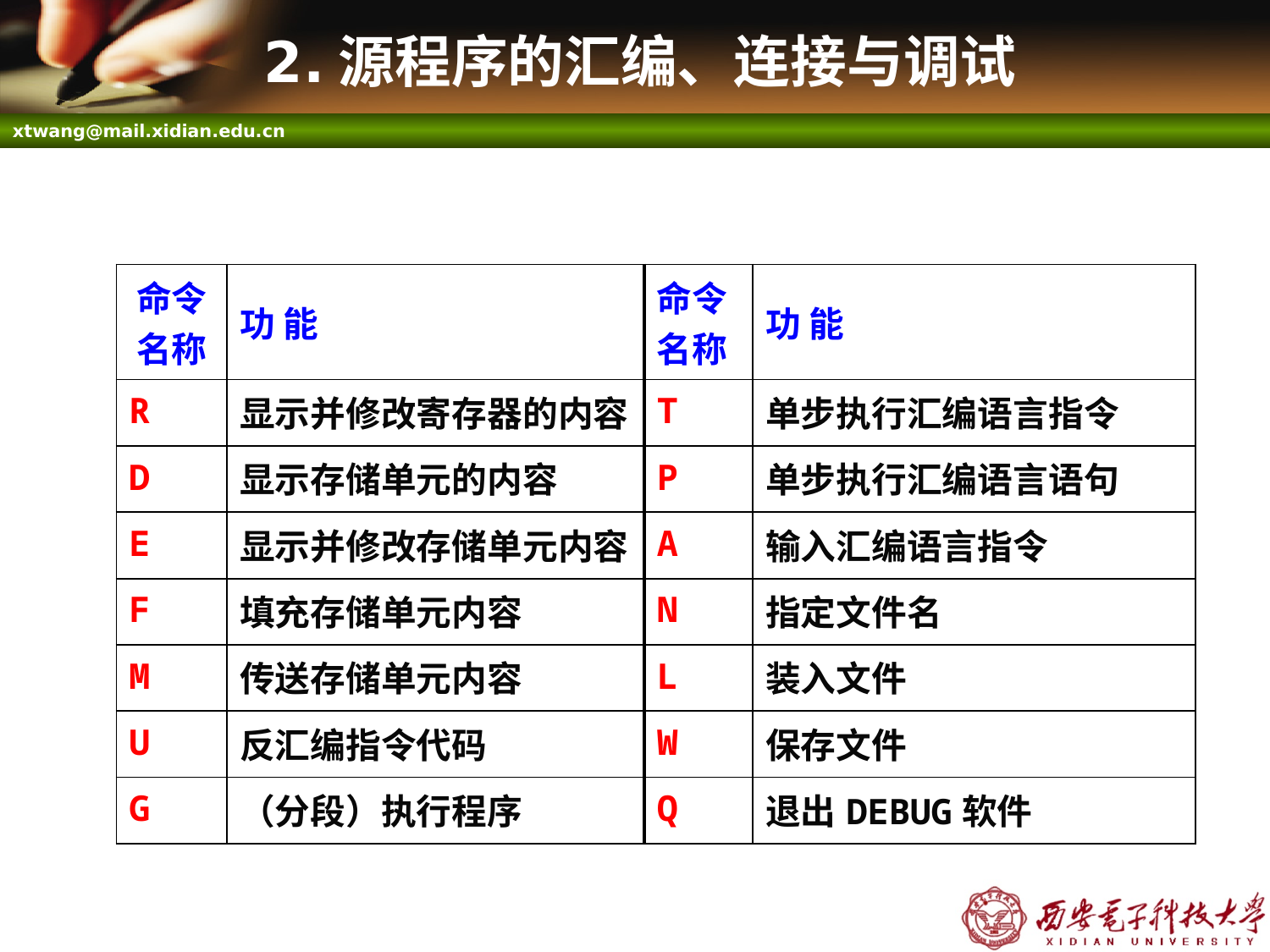

# 2.源程序的汇编、连接与调试
| 命令名称 | 功 能 | 命令名称 | 功 能 |
| --- | --- | --- | --- |
| R | 显示并修改寄存器的内容 | T | 单步执行汇编语言指令 |
| D | 显示存储单元的内容 | P | 单步执行汇编语言语句 |
| E | 显示并修改存储单元内容 | A | 输入汇编语言指令 |
| F | 填充存储单元内容 | N | 指定文件名 |
| M | 传送存储单元内容 | L | 装入文件 |
| U | 反汇编指令代码 | W | 保存文件 |
| G | （分段）执行程序 | Q | 退出DEBUG软件 |